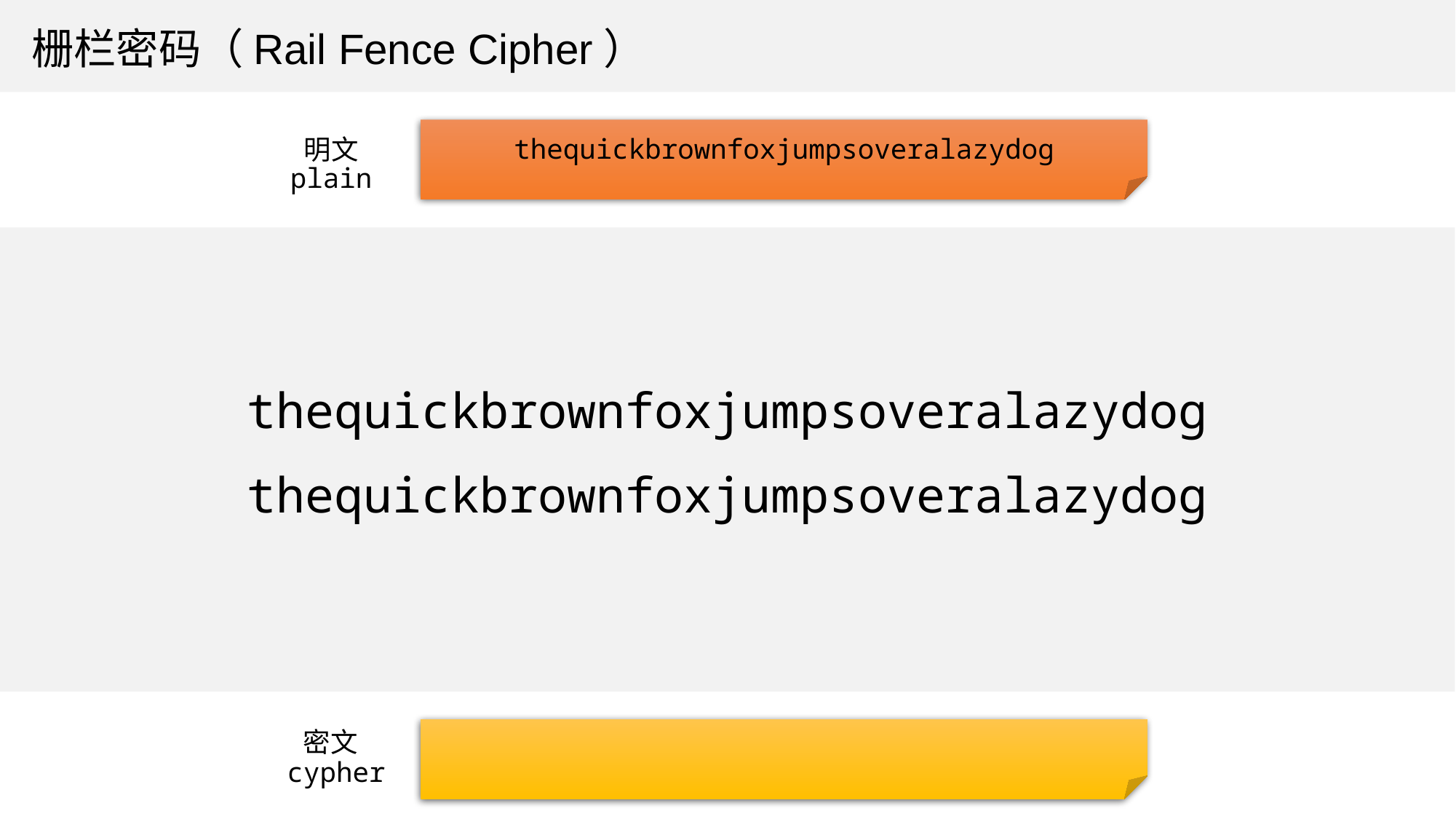

栅栏密码（Rail Fence Cipher）
thequickbrownfoxjumpsoveralazydog
明文
plain

thequickbrownfoxjumpsoveralazydog
thequickbrownfoxjumpsoveralazydog

密文
cypher